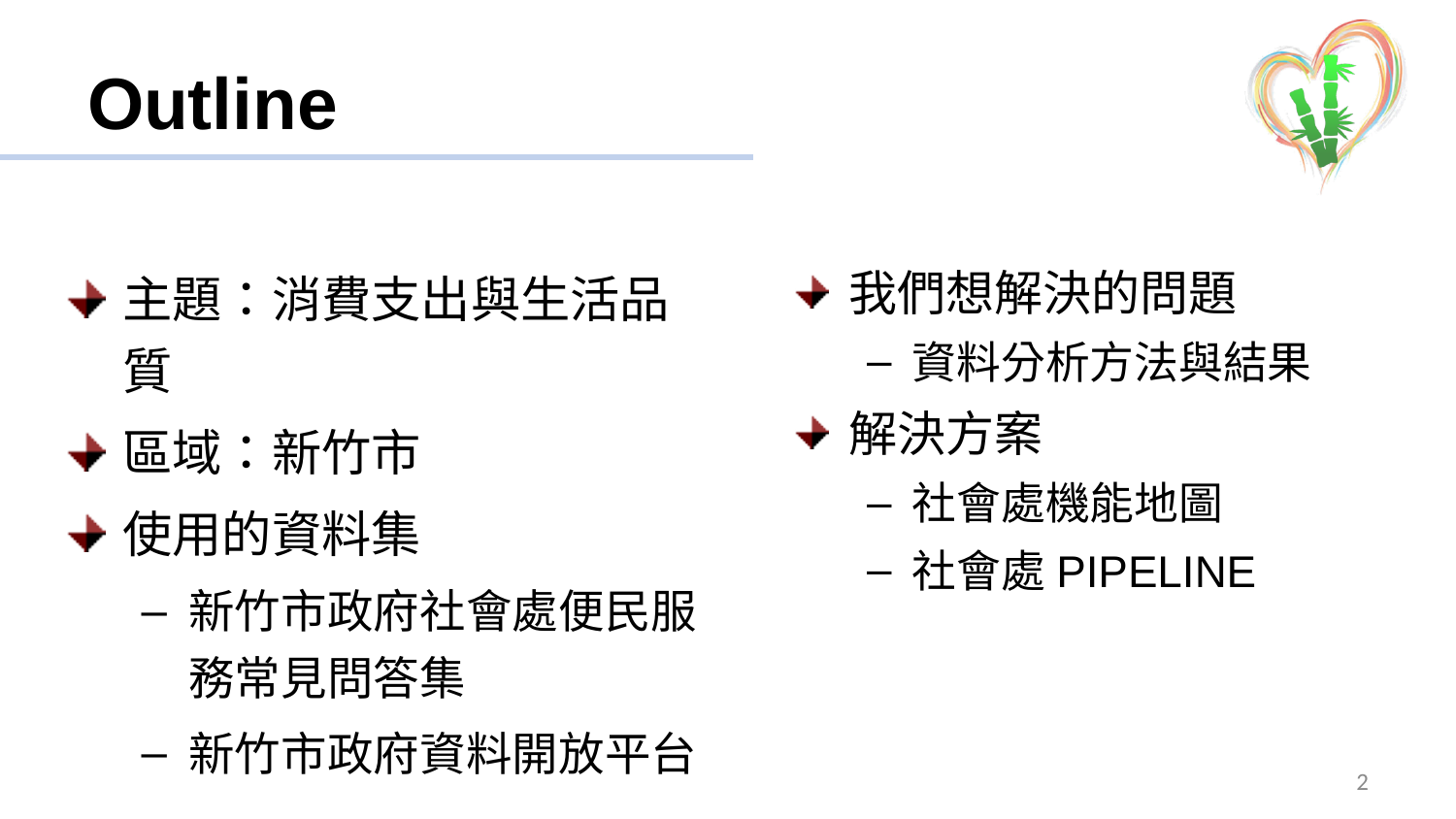

# Outline
主題：消費支出與生活品質
區域：新竹市
使用的資料集
新竹市政府社會處便民服務常見問答集
新竹市政府資料開放平台

我們想解決的問題
資料分析方法與結果
解決方案
社會處機能地圖
社會處PIPELINE
2